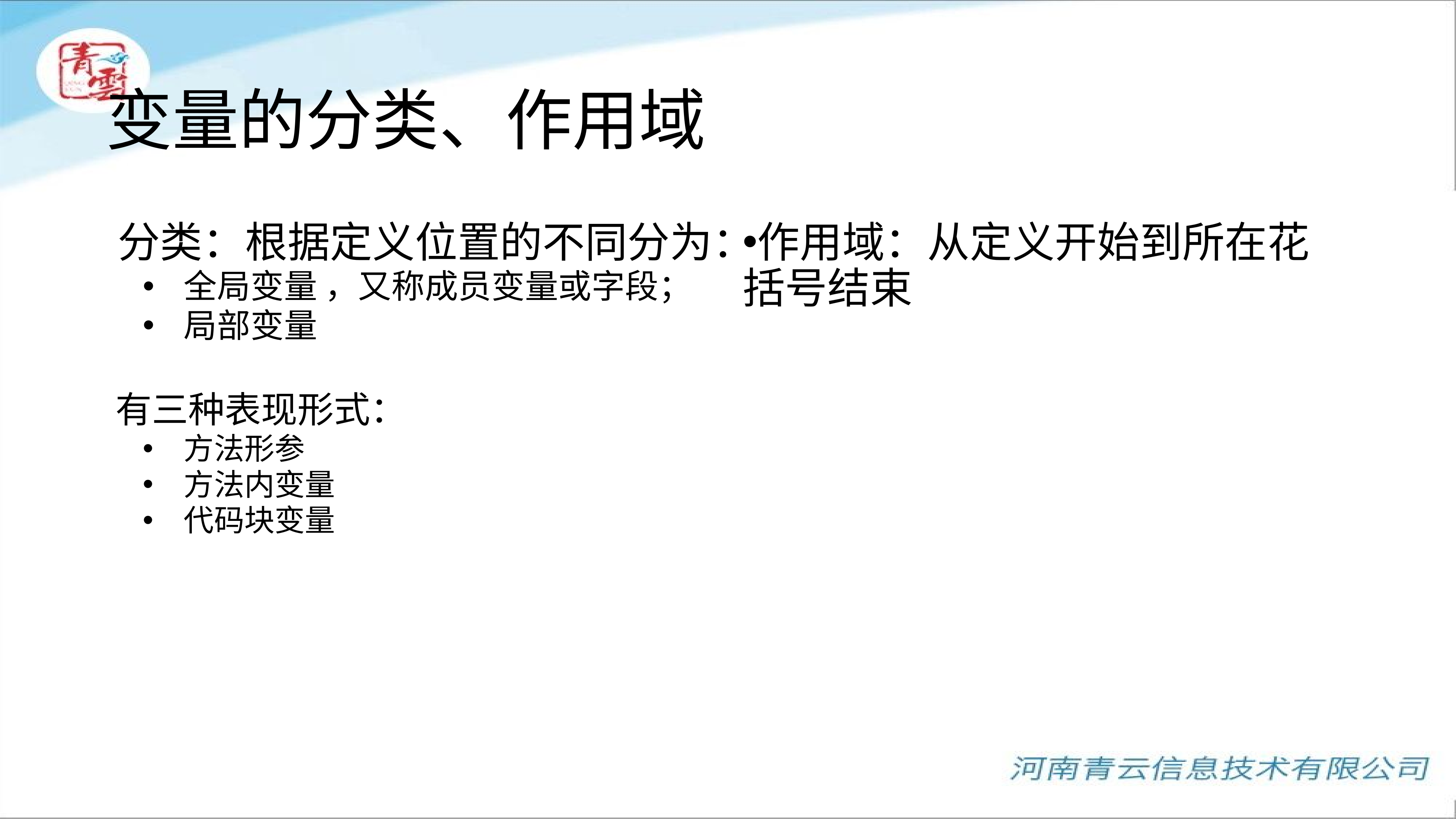

# 变量的分类、作用域
  分类：根据定义位置的不同分为：
全局变量 ，又称成员变量或字段；
局部变量

有三种表现形式：
方法形参
方法内变量
代码块变量

作用域：从定义开始到所在花括号结束